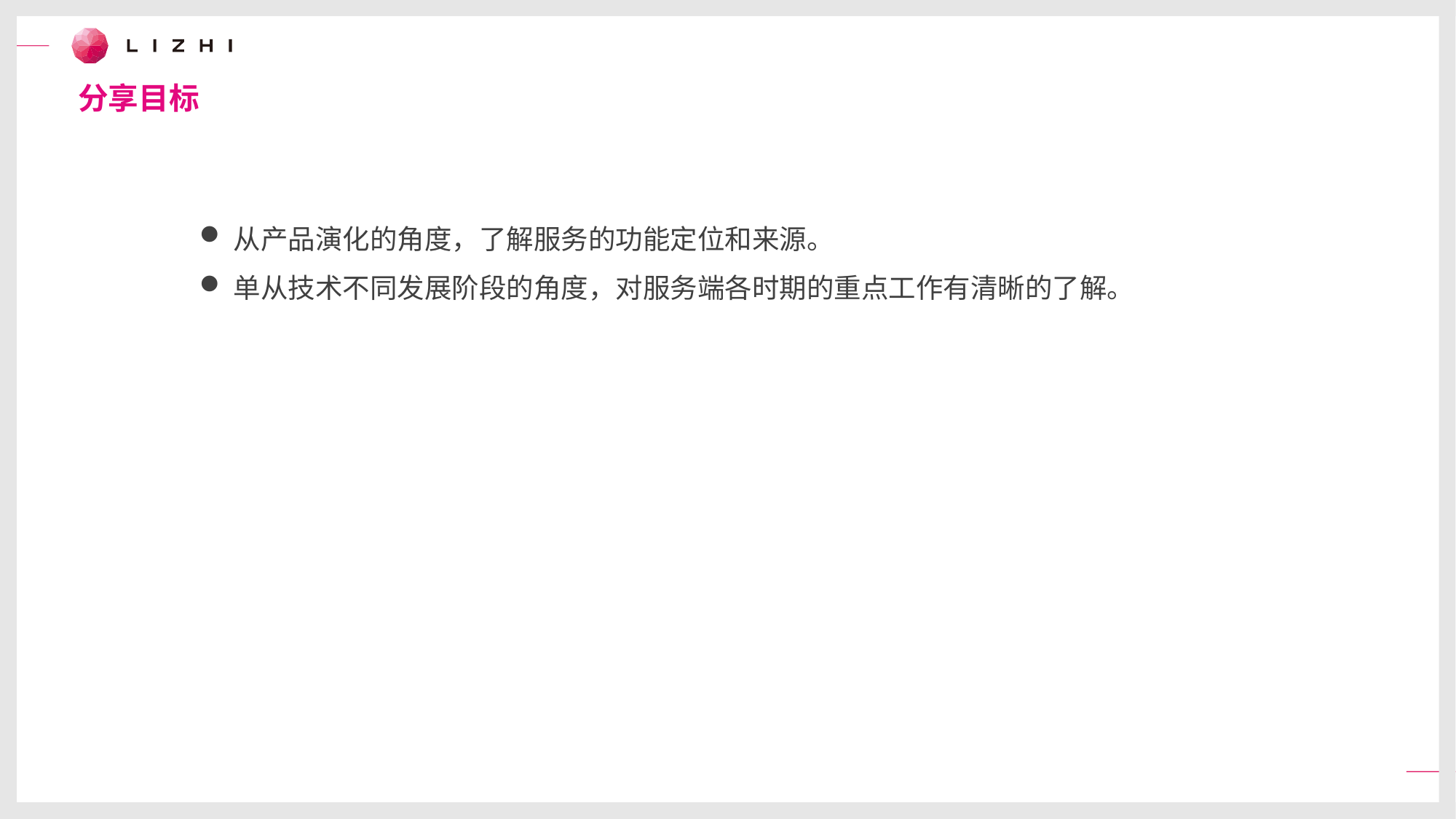

分享目标
从产品演化的角度，了解服务的功能定位和来源。
单从技术不同发展阶段的角度，对服务端各时期的重点工作有清晰的了解。